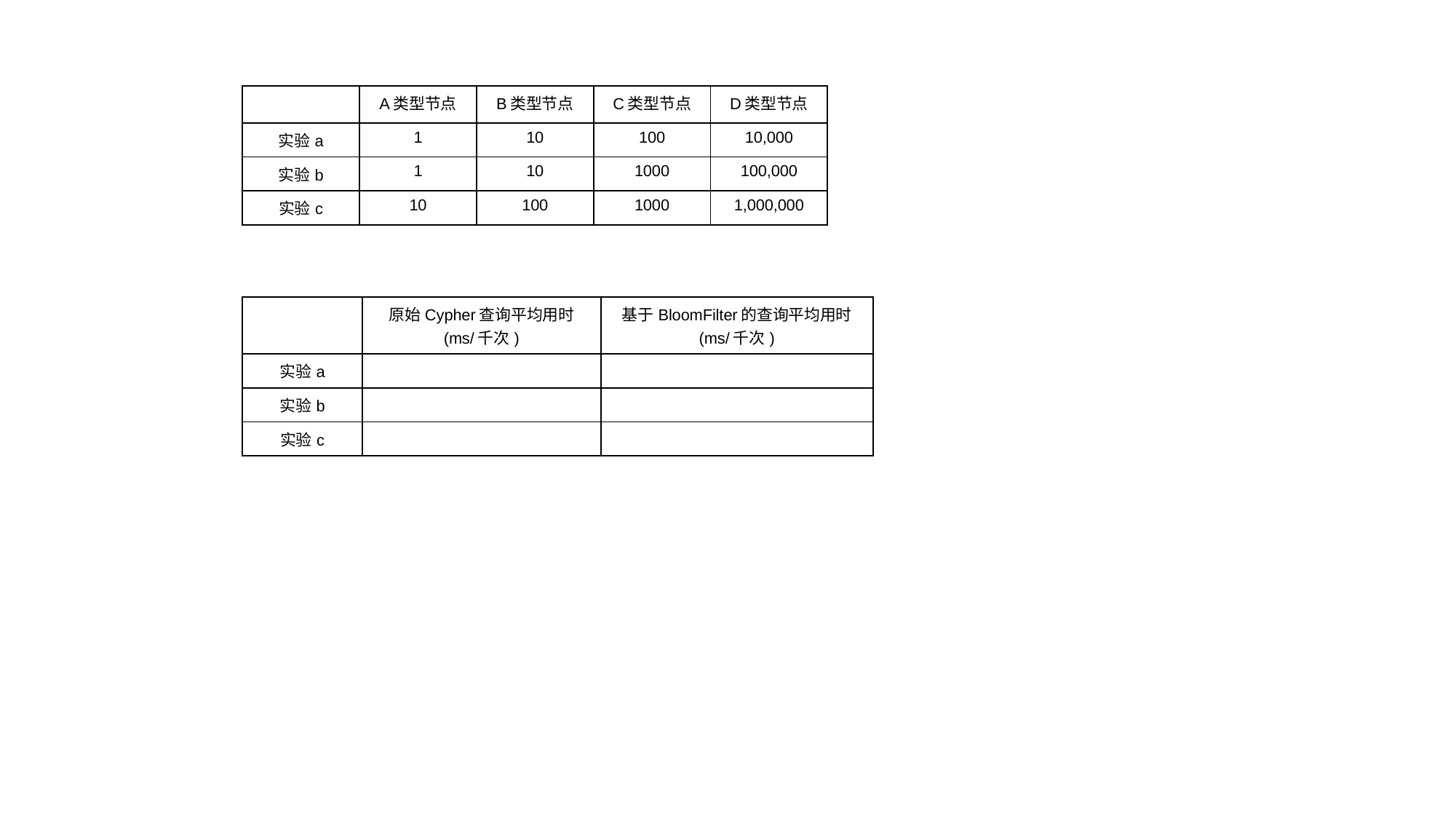

|  | A类型节点 | B类型节点 | C类型节点 | D类型节点 |
| --- | --- | --- | --- | --- |
| 实验a | 1 | 10 | 100 | 10,000 |
| 实验b | 1 | 10 | 1000 | 100,000 |
| 实验c | 10 | 100 | 1000 | 1,000,000 |
|  | 原始Cypher查询平均用时 (ms/千次) | 基于BloomFilter的查询平均用时 (ms/千次) |
| --- | --- | --- |
| 实验a |  |  |
| 实验b |  |  |
| 实验c |  |  |